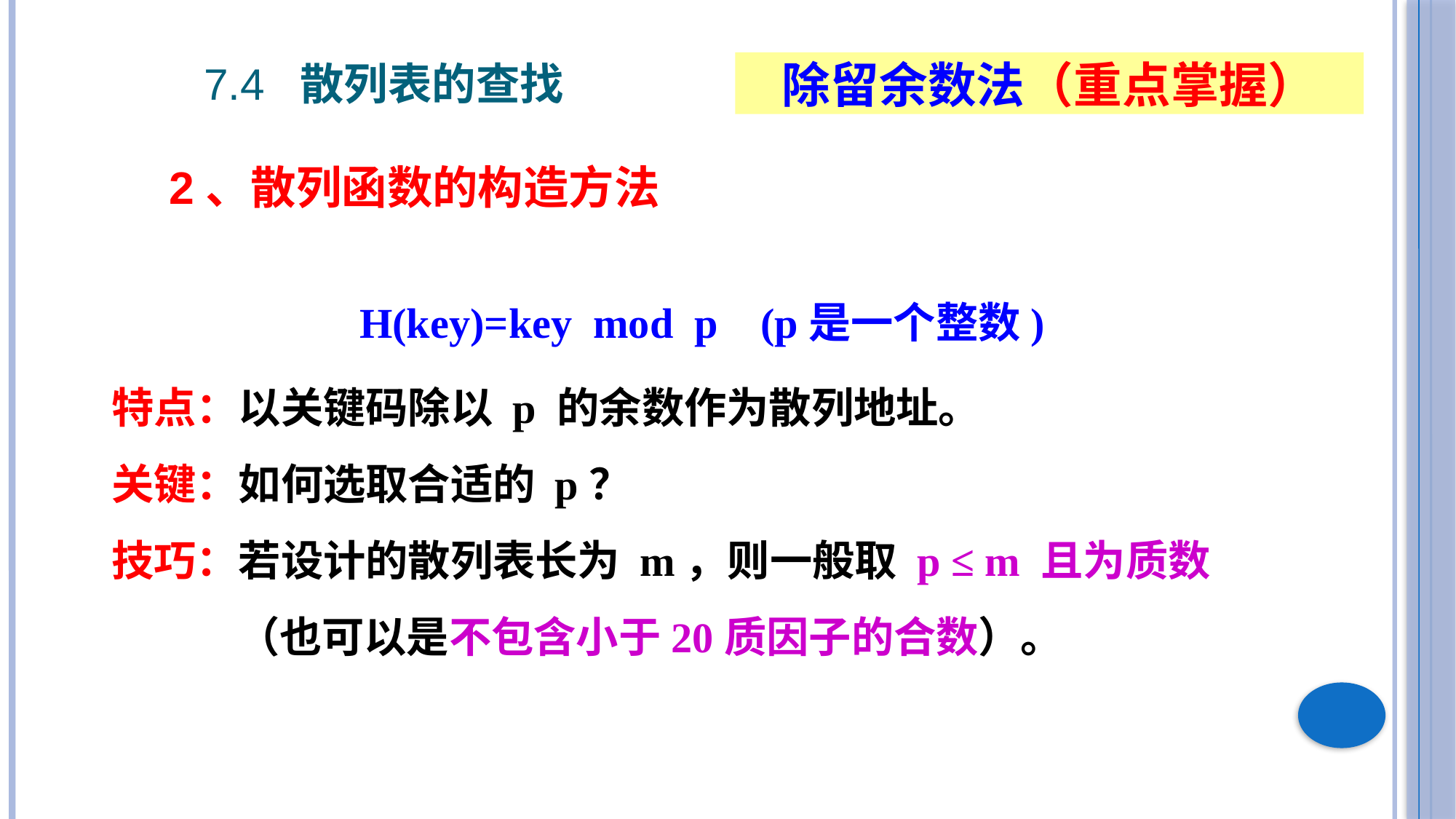

7.4  散列表的查找
除留余数法（重点掌握）
2、散列函数的构造方法
H(key)=key  mod  p    (p是一个整数)
特点：以关键码除以 p 的余数作为散列地址。
关键：如何选取合适的 p？
技巧：若设计的散列表长为 m，则一般取 p ≤ m 且为质数
            （也可以是不包含小于20质因子的合数）。